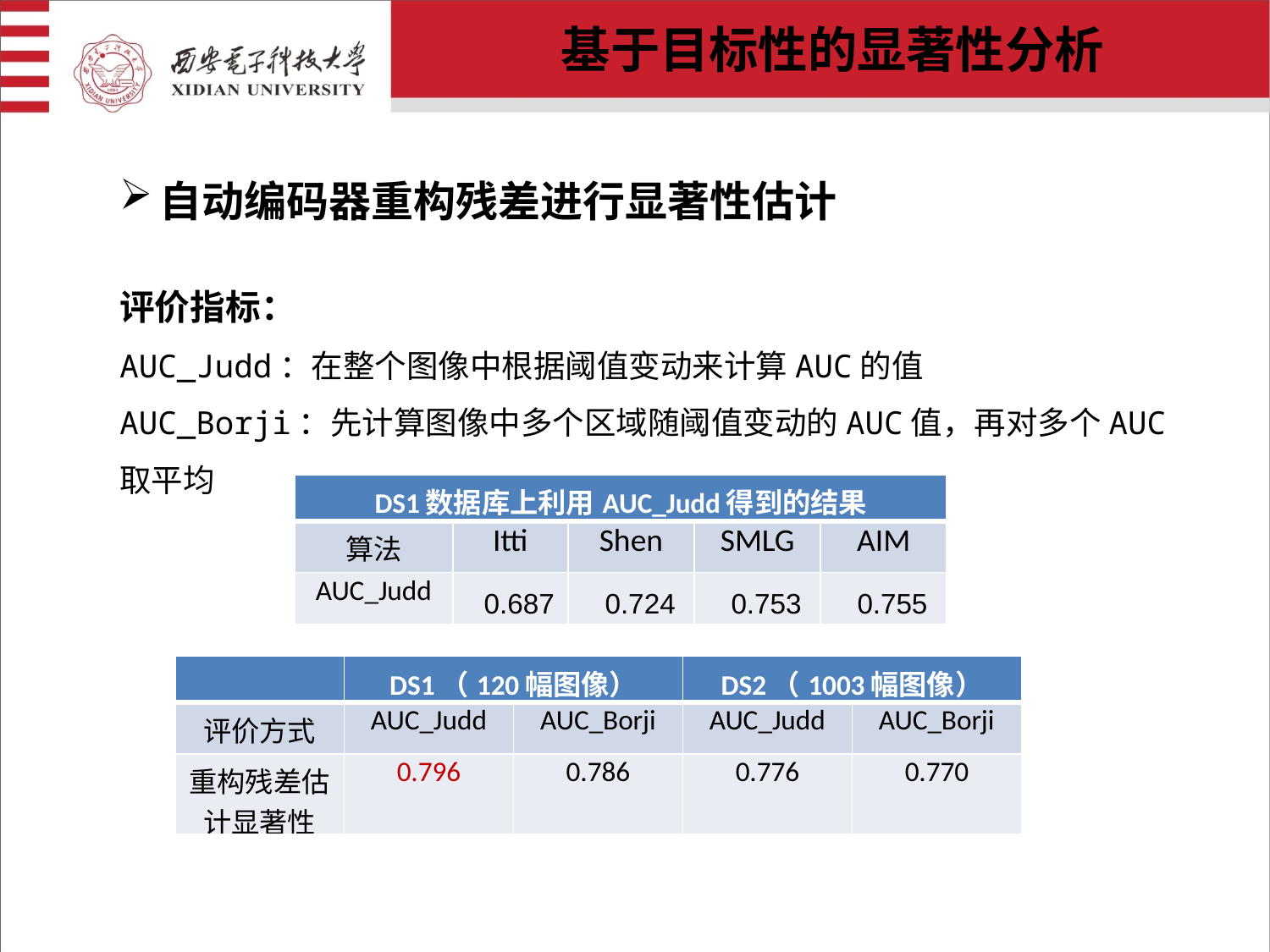

# 基于目标性的显著性分析
自动编码器重构残差进行显著性估计
评价指标：
AUC_Judd：在整个图像中根据阈值变动来计算AUC的值
AUC_Borji：先计算图像中多个区域随阈值变动的AUC值，再对多个AUC取平均
| DS1数据库上利用AUC\_Judd得到的结果 |  |  |  |  |
| --- | --- | --- | --- | --- |
| 算法 | Itti | Shen | SMLG | AIM |
| AUC\_Judd | 0.687 | 0.724 | 0.753 | 0.755 |
|  | DS1（120幅图像） |  | DS2（1003幅图像） |  |
| --- | --- | --- | --- | --- |
| 评价方式 | AUC\_Judd | AUC\_Borji | AUC\_Judd | AUC\_Borji |
| 重构残差估计显著性 | 0.796 | 0.786 | 0.776 | 0.770 |